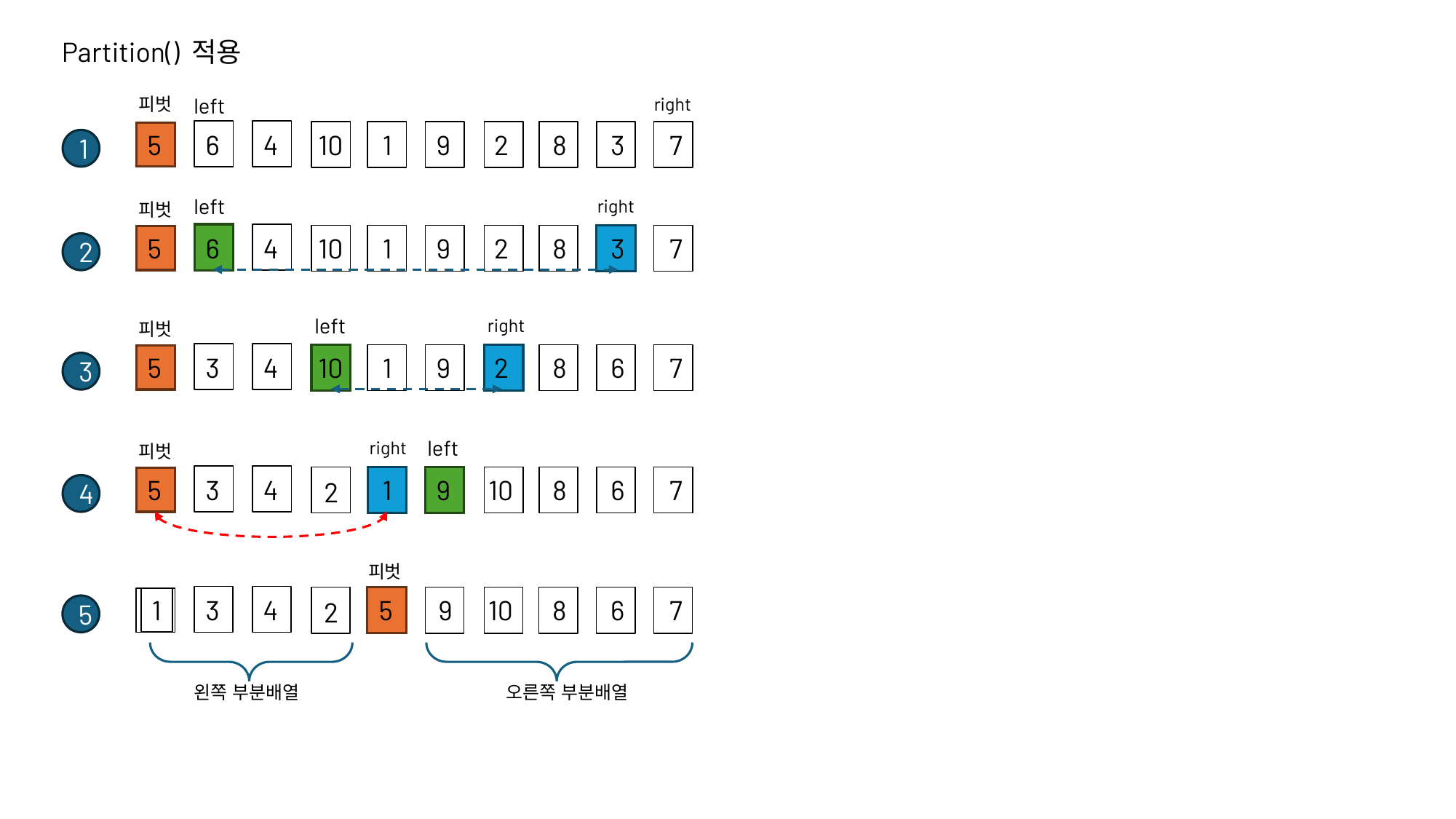

Partition() 적용
피벗
left
right

5
6
4
10
1
9
2
8
3
7
1
left
right
피벗

5
6
4
10
1
9
2
8
3
7
2
left
right
피벗

5
3
4
10
1
9
2
8
6
7
3
left
right
피벗

5
3
4
1
9
10
8
6
7
2
4

피벗

1
3
4
5
9
10
8
6
7
2
5
왼쪽 부분배열
오른쪽 부분배열